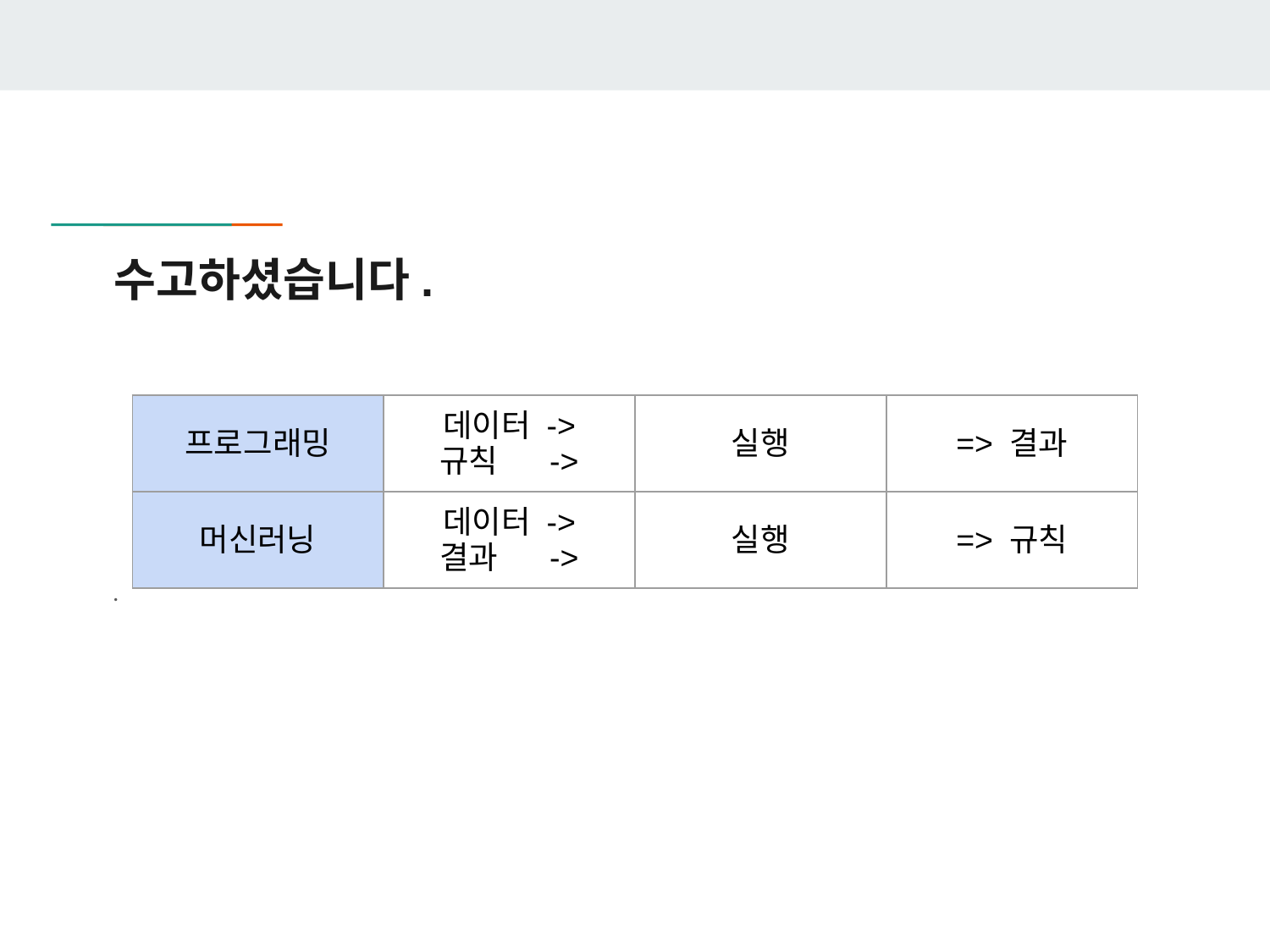

# 수고하셨습니다.
| 프로그래밍 | 데이터 -> 규칙 -> | 실행 | => 결과 |
| --- | --- | --- | --- |
| 머신러닝 | 데이터 -> 결과 -> | 실행 | => 규칙 |
.